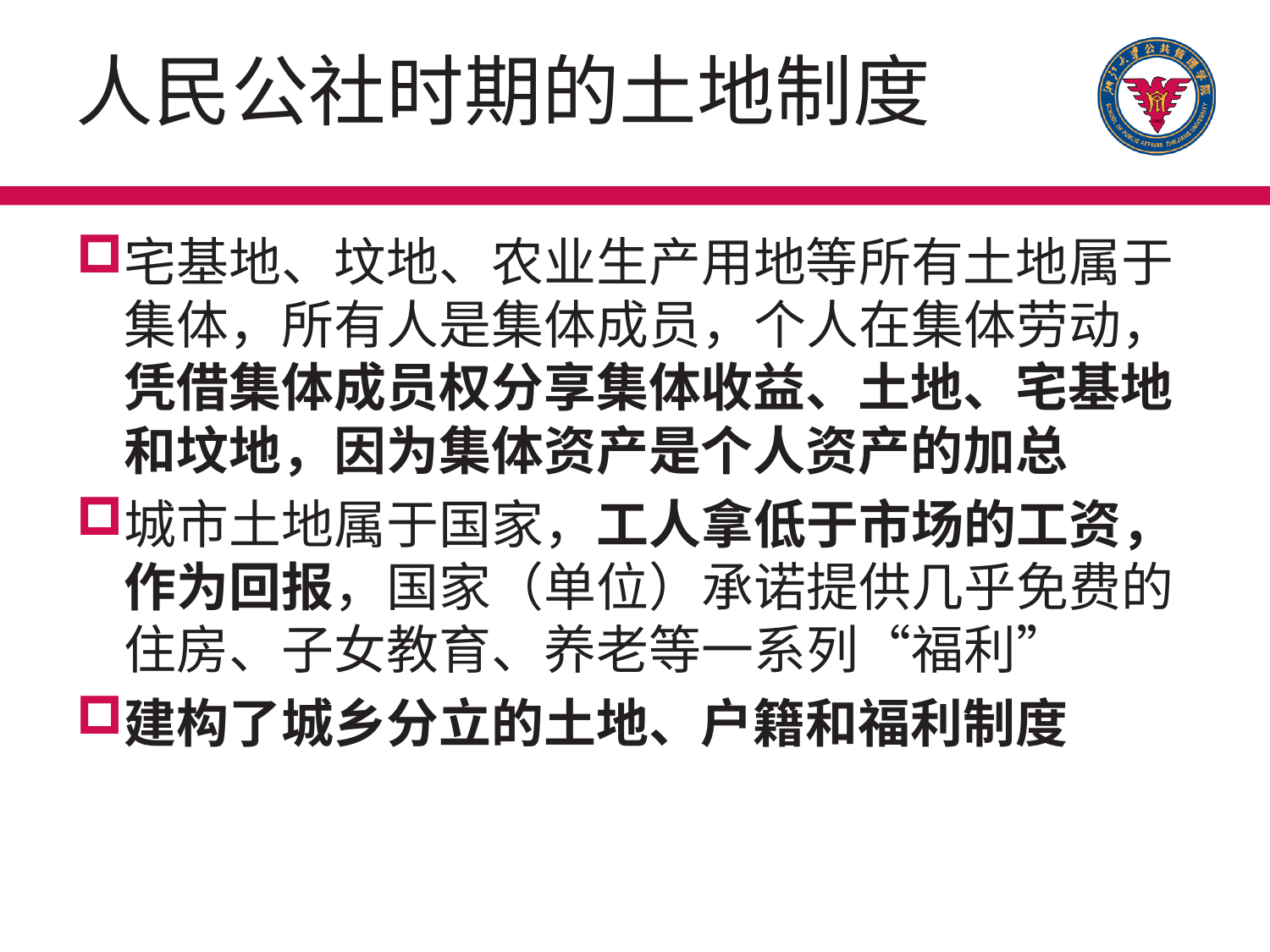

# 人民公社时期的土地制度
宅基地、坟地、农业生产用地等所有土地属于集体，所有人是集体成员，个人在集体劳动，凭借集体成员权分享集体收益、土地、宅基地和坟地，因为集体资产是个人资产的加总
城市土地属于国家，工人拿低于市场的工资，作为回报，国家（单位）承诺提供几乎免费的住房、子女教育、养老等一系列“福利”
建构了城乡分立的土地、户籍和福利制度